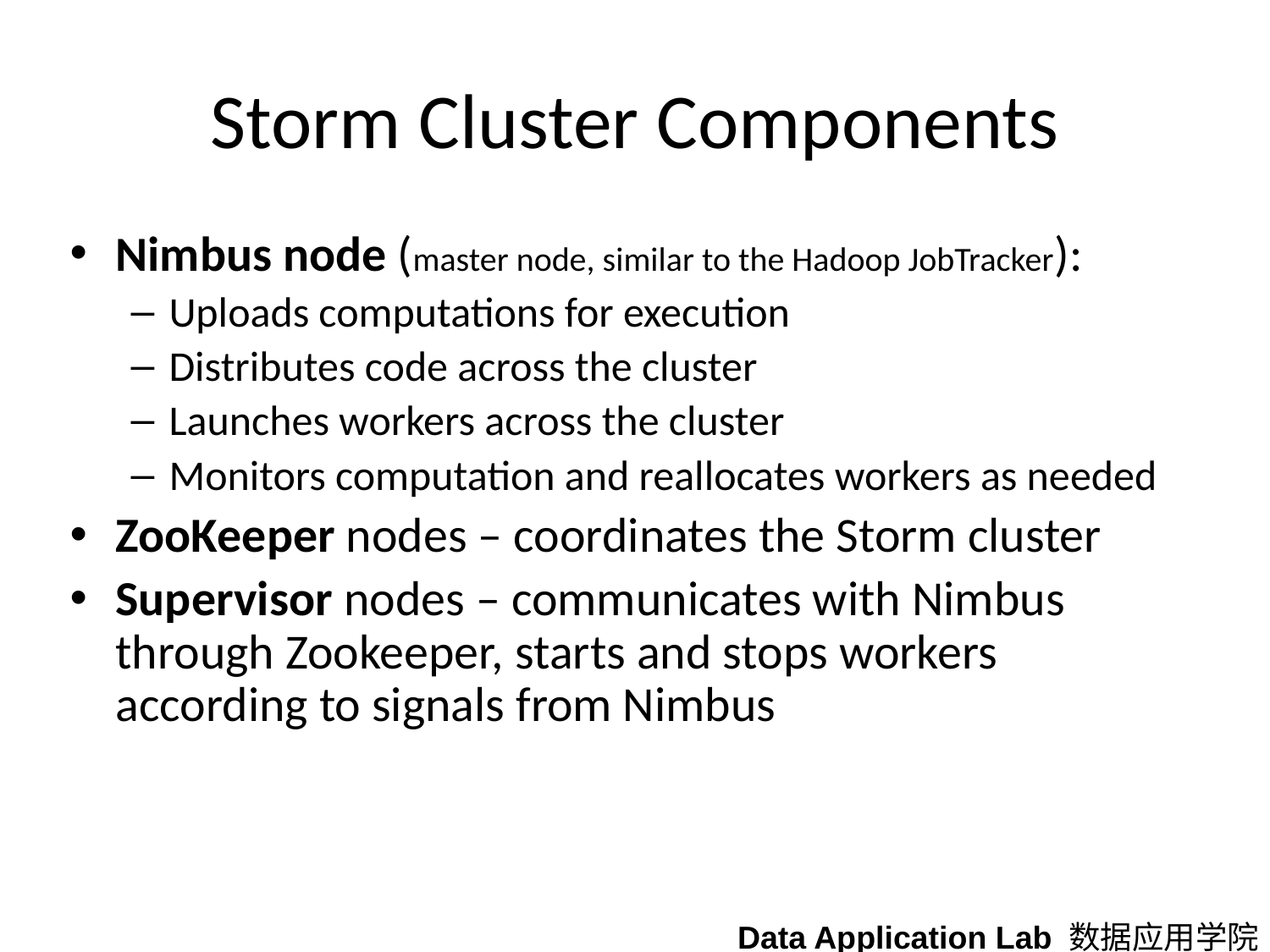

# Storm Cluster Components
Nimbus node (master node, similar to the Hadoop JobTracker):
Uploads computations for execution
Distributes code across the cluster
Launches workers across the cluster
Monitors computation and reallocates workers as needed
ZooKeeper nodes – coordinates the Storm cluster
Supervisor nodes – communicates with Nimbus through Zookeeper, starts and stops workers according to signals from Nimbus
Data Application Lab 数据应用学院